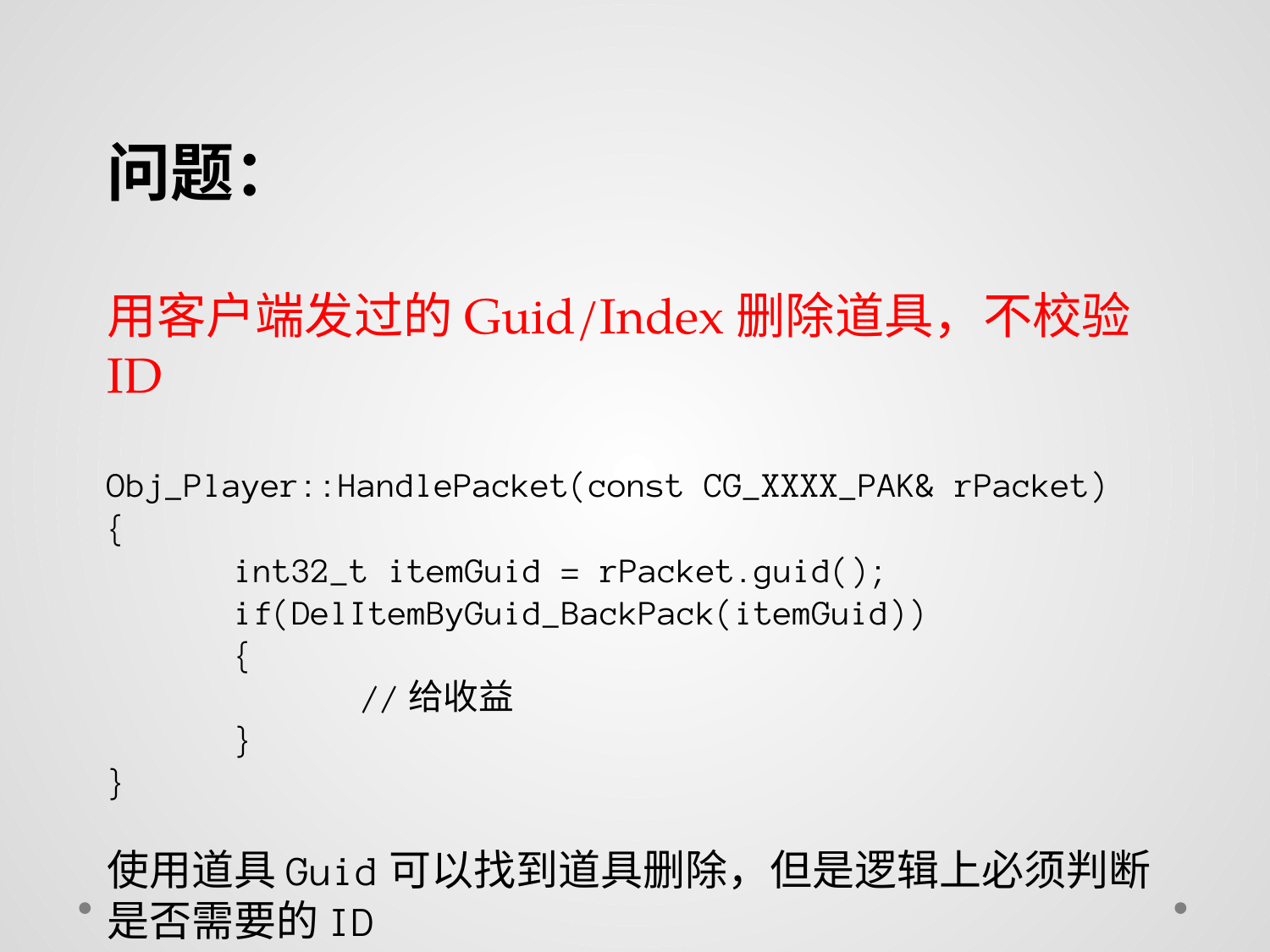

问题：

用客户端发过的Guid/Index删除道具，不校验ID

Obj_Player::HandlePacket(const CG_XXXX_PAK& rPacket)
{
	int32_t itemGuid = rPacket.guid();
	if(DelItemByGuid_BackPack(itemGuid))
	{
		//给收益
	}
}

使用道具Guid可以找到道具删除，但是逻辑上必须判断是否需要的ID